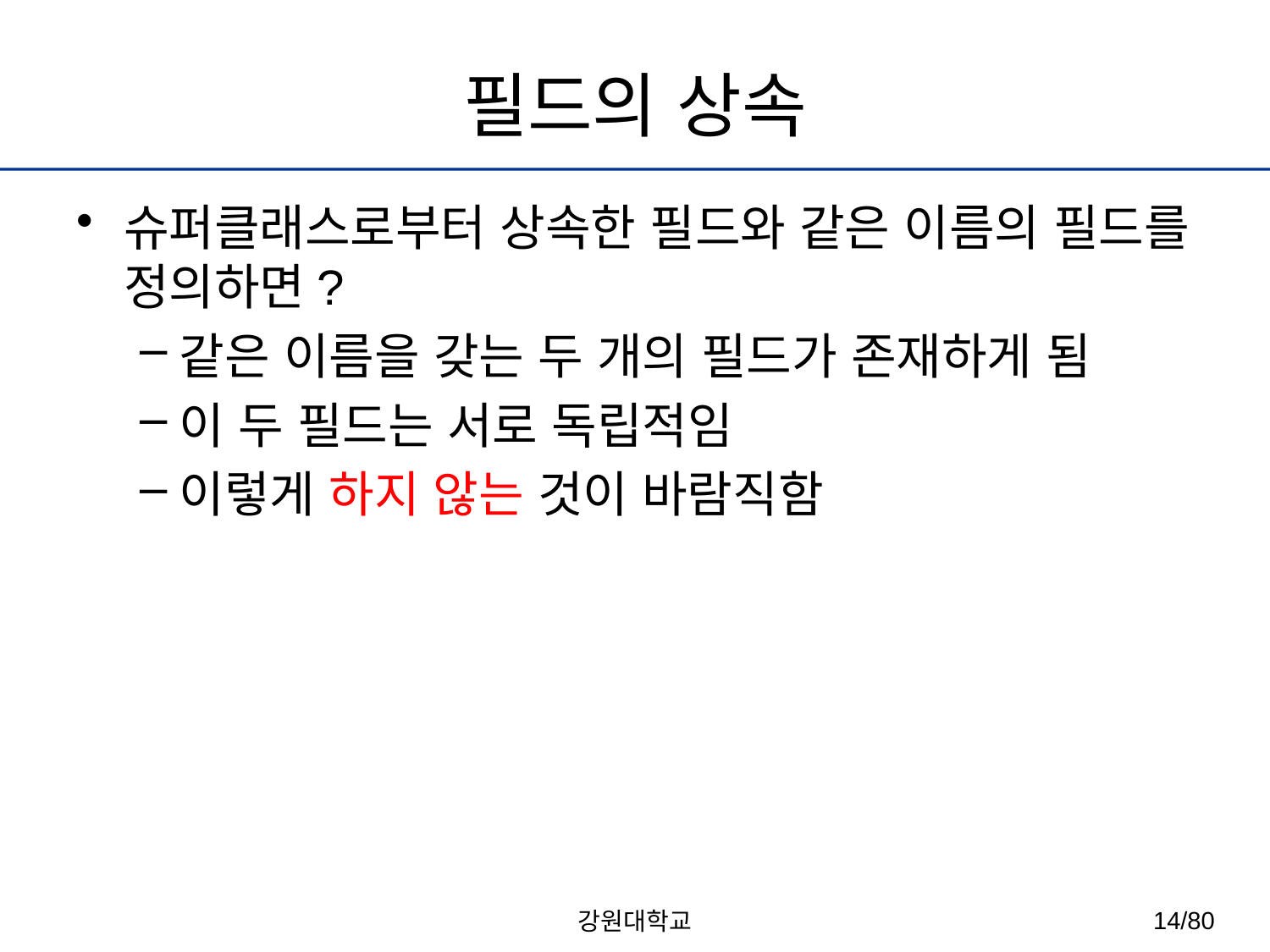

# 필드의 상속

슈퍼클래스로부터 상속한 필드와 같은 이름의 필드를 정의하면?
같은 이름을 갖는 두 개의 필드가 존재하게 됨
이 두 필드는 서로 독립적임
이렇게 하지 않는 것이 바람직함
강원대학교